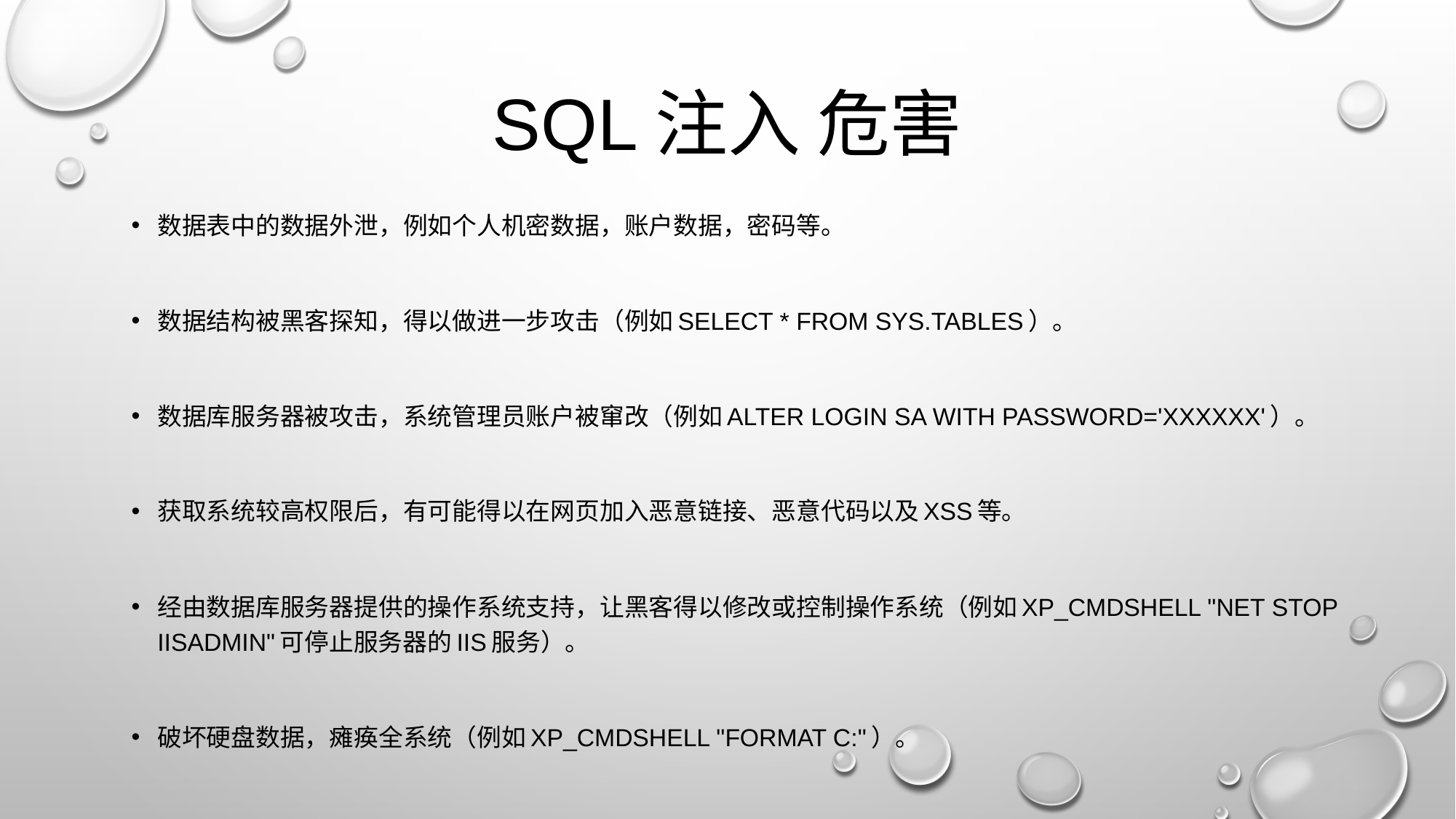

# SQL注入 危害
数据表中的数据外泄，例如个人机密数据，账户数据，密码等。

数据结构被黑客探知，得以做进一步攻击（例如SELECT * FROM sys.tables）。

数据库服务器被攻击，系统管理员账户被窜改（例如ALTER LOGIN sa WITH PASSWORD='xxxxxx'）。

获取系统较高权限后，有可能得以在网页加入恶意链接、恶意代码以及XSS等。

经由数据库服务器提供的操作系统支持，让黑客得以修改或控制操作系统（例如xp_cmdshell "net stop iisadmin"可停止服务器的IIS服务）。

破坏硬盘数据，瘫痪全系统（例如xp_cmdshell "FORMAT C:"）。